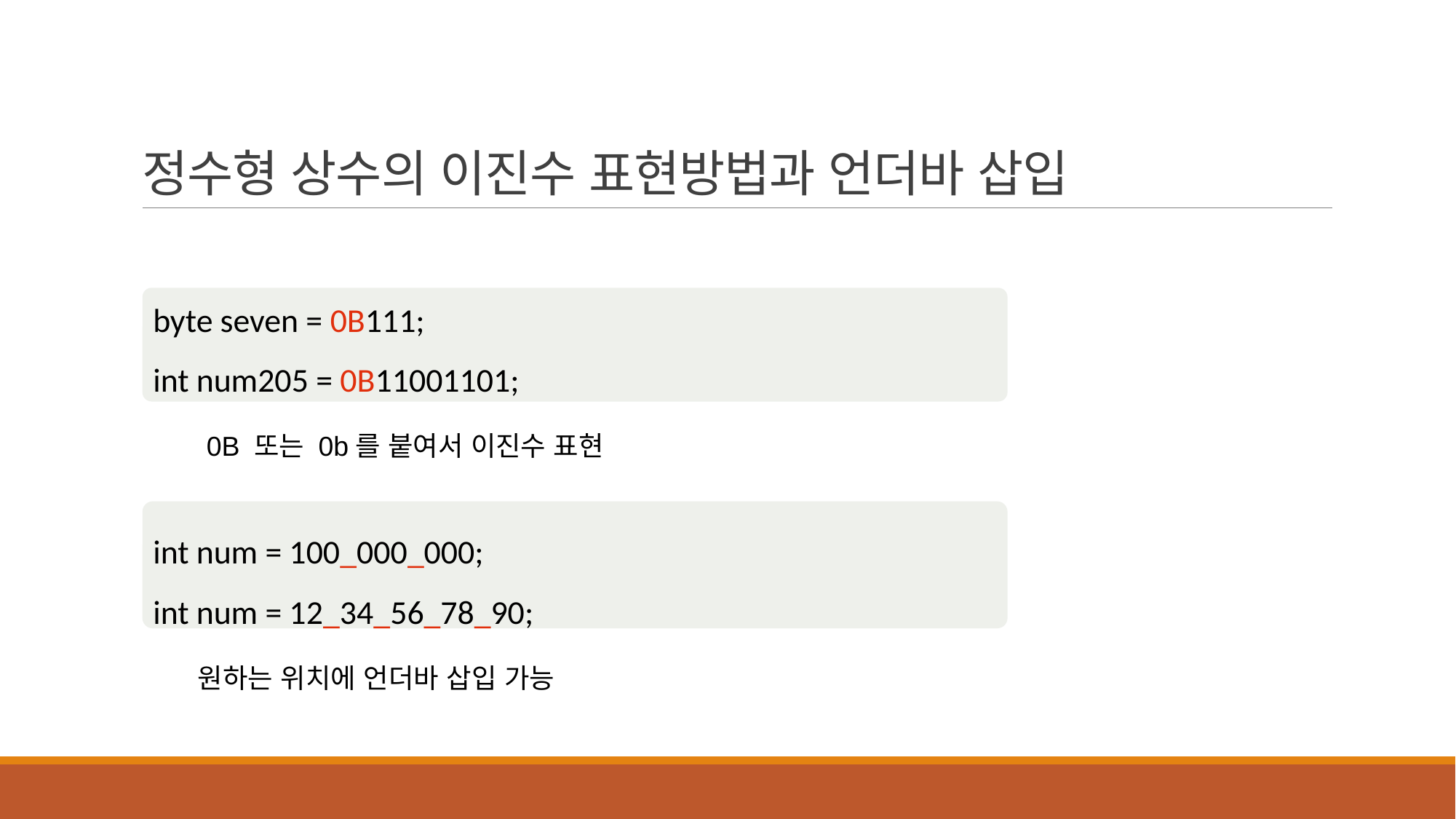

정수형 상수의 이진수 표현방법과 언더바 삽입
byte seven = 0B111;
int num205 = 0B11001101;

       0B 또는 0b를 붙여서 이진수 표현

int num = 100_000_000;
int num = 12_34_56_78_90;

     원하는 위치에 언더바 삽입 가능